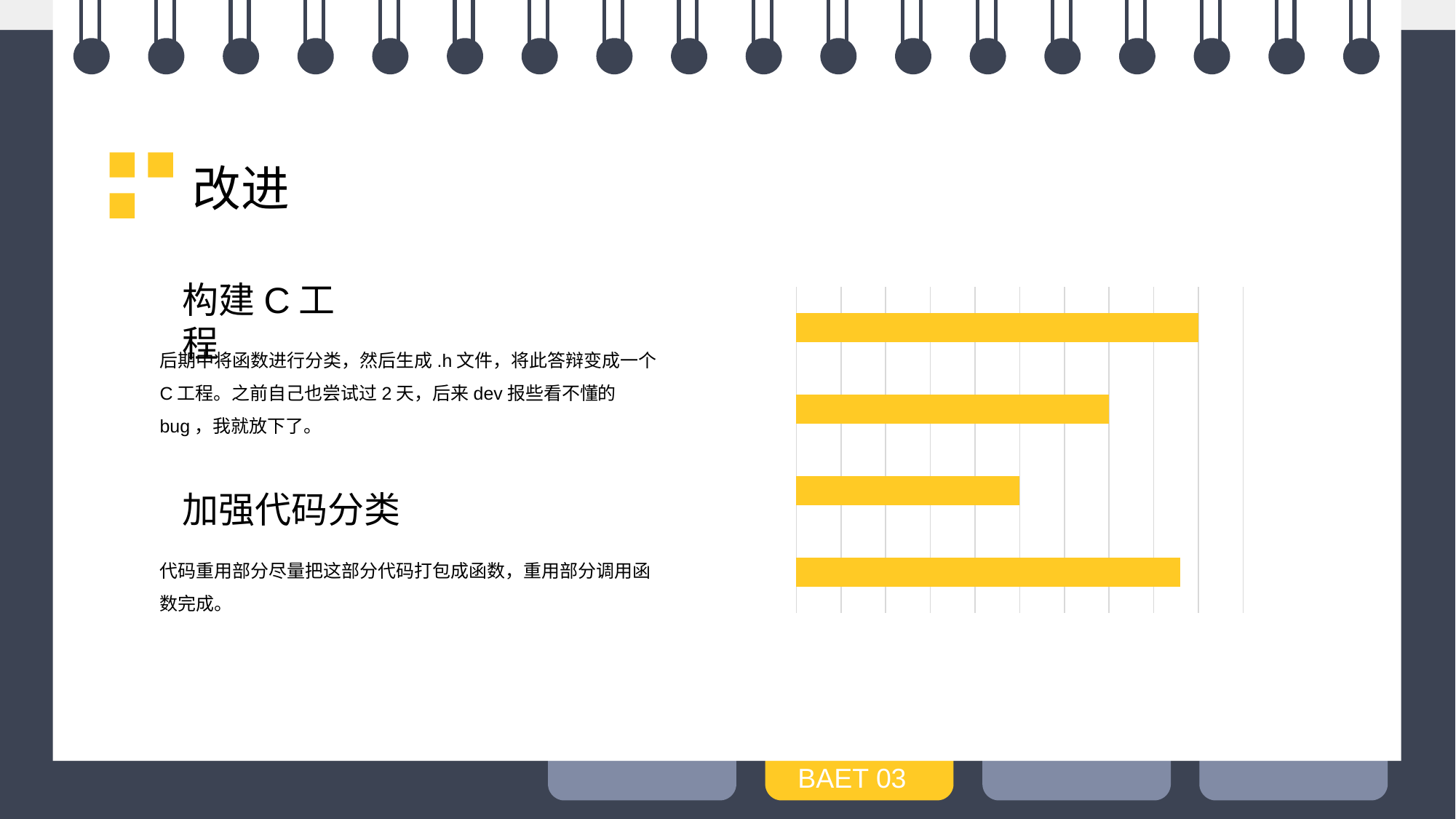

改进
构建C工程

### Chart

| Category | 系列 1 |
|---|---|
| 类别 1 | 4.3 |
| 类别 2 | 2.5 |
| 类别 3 | 3.5 |
| 类别 4 | 4.5 |
后期中将函数进行分类，然后生成.h文件，将此答辩变成一个C工程。之前自己也尝试过2天，后来dev报些看不懂的bug，我就放下了。
加强代码分类
代码重用部分尽量把这部分代码打包成函数，重用部分调用函数完成。

BAET 03